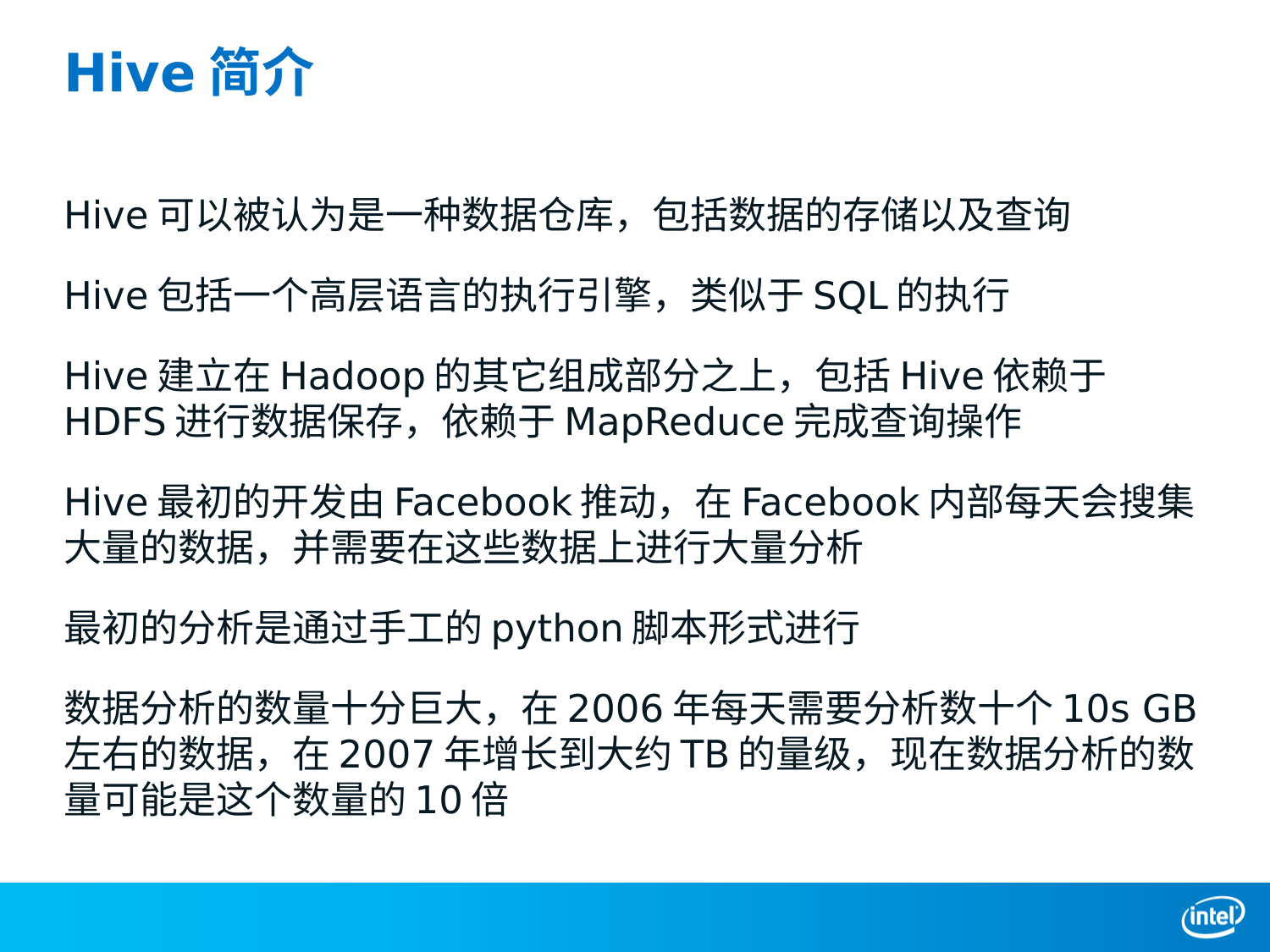

# Hive简介
Hive可以被认为是一种数据仓库，包括数据的存储以及查询
Hive包括一个高层语言的执行引擎，类似于SQL的执行
Hive建立在Hadoop的其它组成部分之上，包括Hive依赖于HDFS进行数据保存，依赖于MapReduce完成查询操作
Hive最初的开发由Facebook推动，在Facebook内部每天会搜集大量的数据，并需要在这些数据上进行大量分析
最初的分析是通过手工的python脚本形式进行
数据分析的数量十分巨大，在2006年每天需要分析数十个10s GB左右的数据，在2007年增长到大约TB的量级，现在数据分析的数量可能是这个数量的10倍